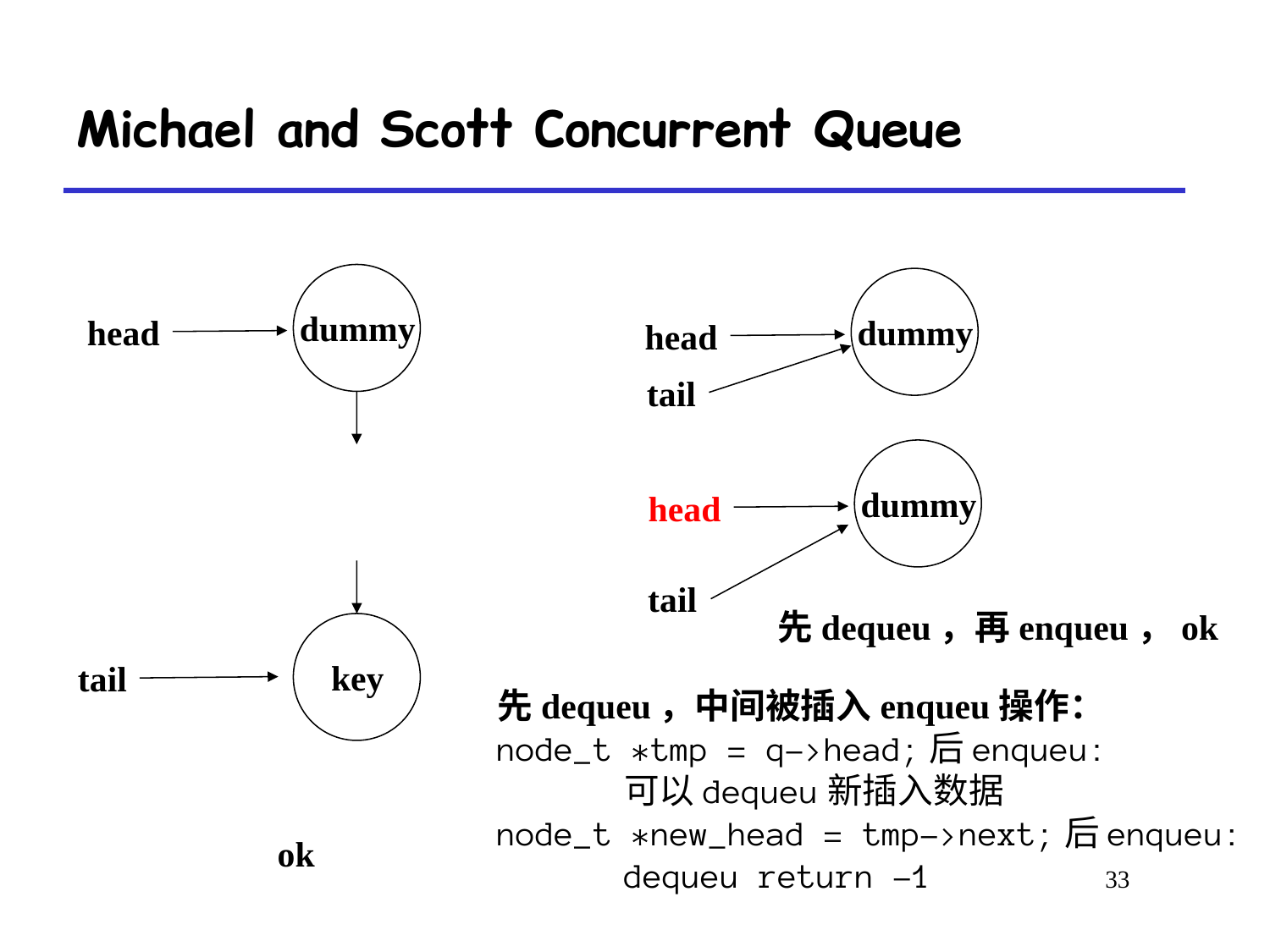

# Michael and Scott Concurrent Queue

dummy

dummy
head
head
tail

dummy
head
tail
先dequeu，再enqueu，ok

key
tail
先dequeu，中间被插入enqueu操作：
node_t *tmp = q->head;后enqueu:
	可以dequeu新插入数据
node_t *new_head = tmp->next;后enqueu:
	dequeu return -1
ok
33